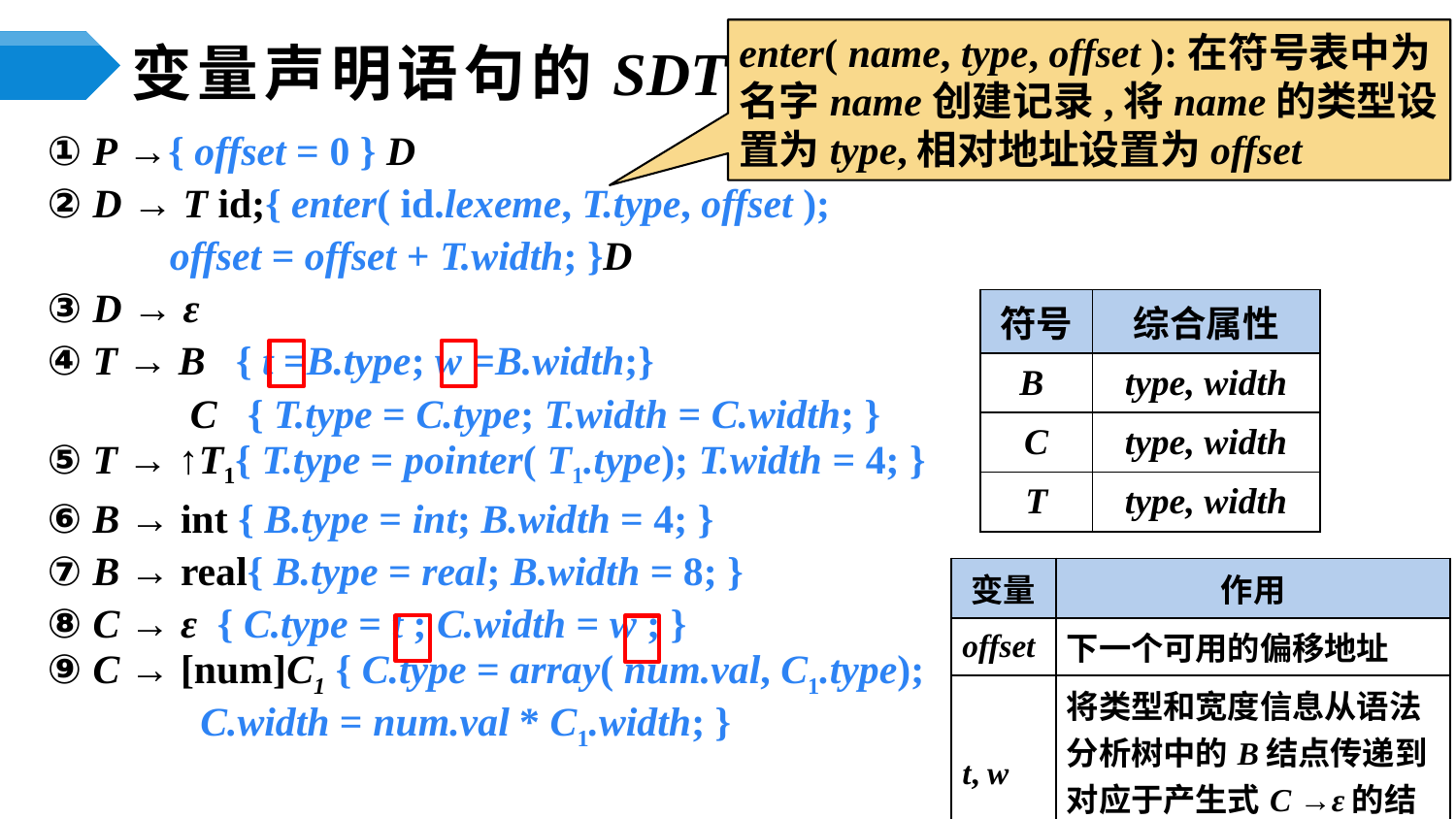

enter( name, type, offset ):在符号表中为名字name创建记录,将name的类型设置为type,相对地址设置为offset
# 变量声明语句的SDT
① P →{ offset = 0 } D
② D → T id;{ enter( id.lexeme, T.type, offset );
            offset = offset + T.width; }D
③ D → ε
④ T → B   { t =B.type; w =B.width;}
              C   { T.type = C.type; T.width = C.width; }
⑤ T → ↑T1{ T.type = pointer( T1.type); T.width = 4; }
⑥ B → int { B.type = int; B.width = 4; }
⑦ B → real{ B.type = real; B.width = 8; }
⑧ C → ε  { C.type = t ; C.width = w ; }
⑨ C → [num]C1 { C.type = array( num.val, C1.type);
               C.width = num.val * C1.width; }
| 符号 | 综合属性 |
| --- | --- |
| B | type, width |
| C | type, width |
| T | type, width |

| 变量 | 作用 |
| --- | --- |
| offset | 下一个可用的偏移地址 |
| t, w | 将类型和宽度信息从语法分析树中的B结点传递到对应于产生式C →ε的结点 |